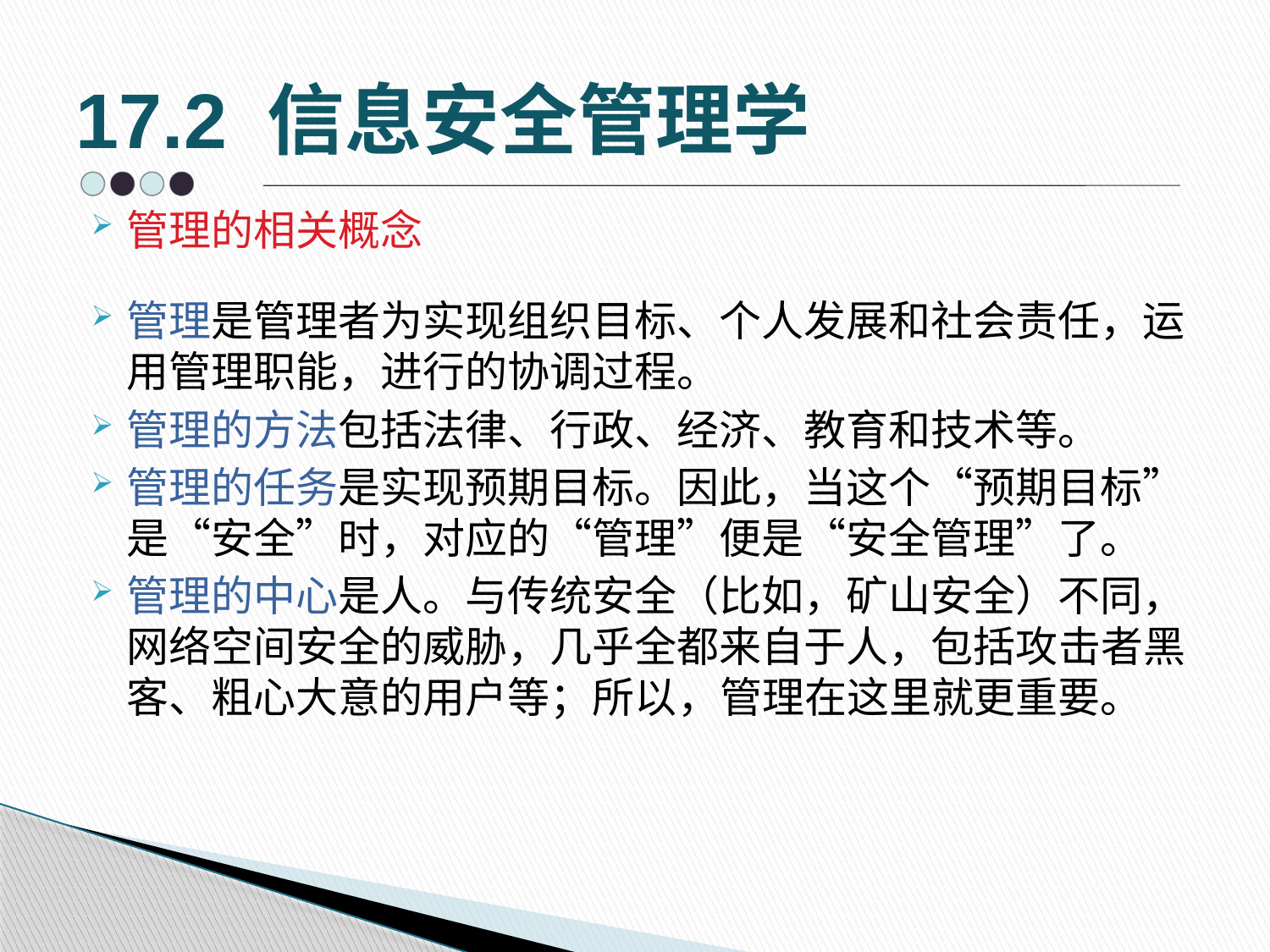

# 17.2 信息安全管理学

管理的相关概念

管理是管理者为实现组织目标、个人发展和社会责任，运用管理职能，进行的协调过程。
管理的方法包括法律、行政、经济、教育和技术等。
管理的任务是实现预期目标。因此，当这个“预期目标”是“安全”时，对应的“管理”便是“安全管理”了。
管理的中心是人。与传统安全（比如，矿山安全）不同，网络空间安全的威胁，几乎全都来自于人，包括攻击者黑客、粗心大意的用户等；所以，管理在这里就更重要。